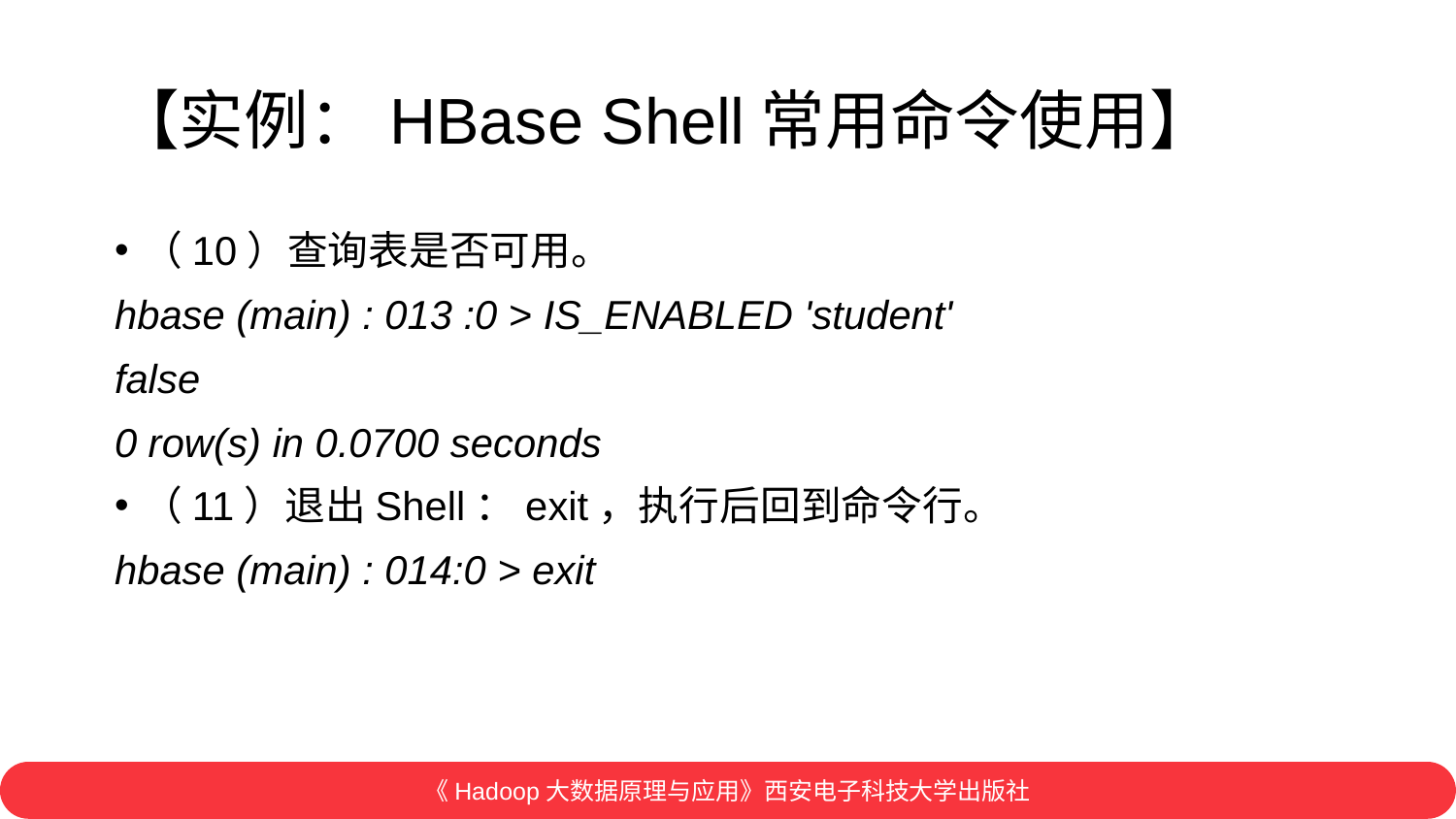

# 【实例：HBase Shell常用命令使用】
（10）查询表是否可用。
hbase (main) : 013 :0 > IS_ENABLED 'student'
false
0 row(s) in 0.0700 seconds
（11）退出Shell：exit，执行后回到命令行。
hbase (main) : 014:0 > exit